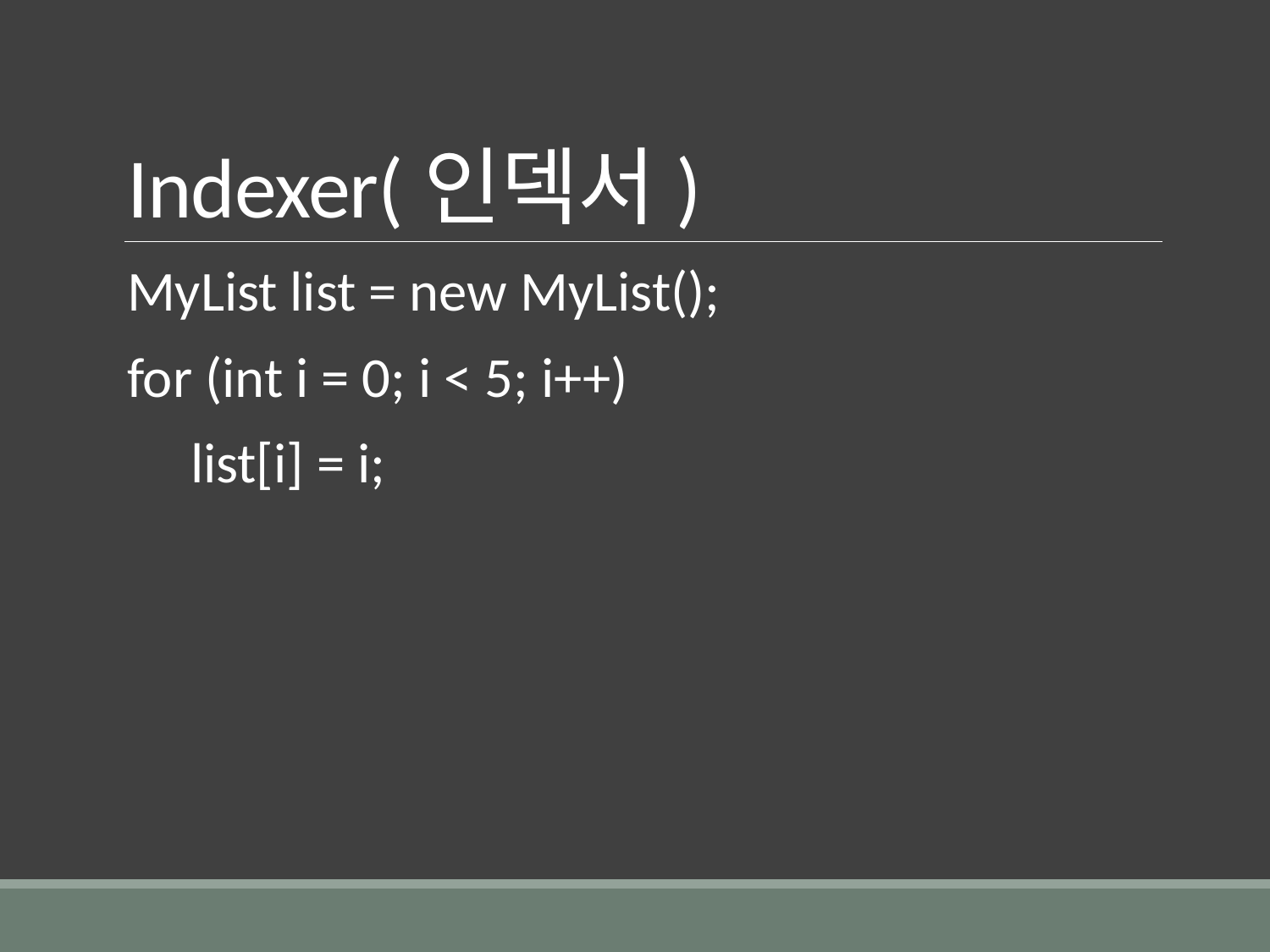

# Indexer(인덱서)
MyList list = new MyList();
for (int i = 0; i < 5; i++)
     list[i] = i;